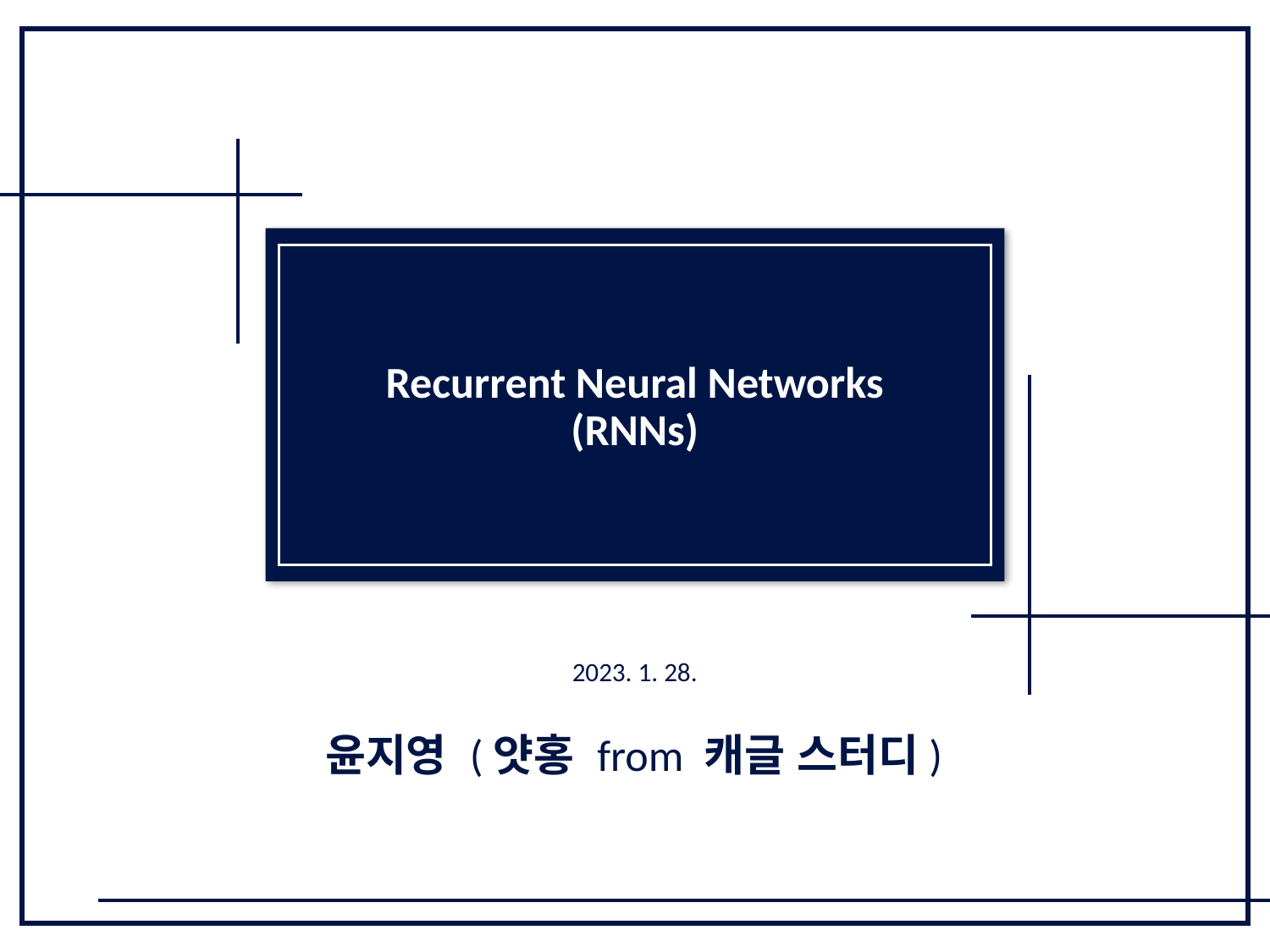

# Recurrent Neural Networks (RNNs)
2023. 1. 28.
윤지영 (얏홍 from 캐글 스터디)